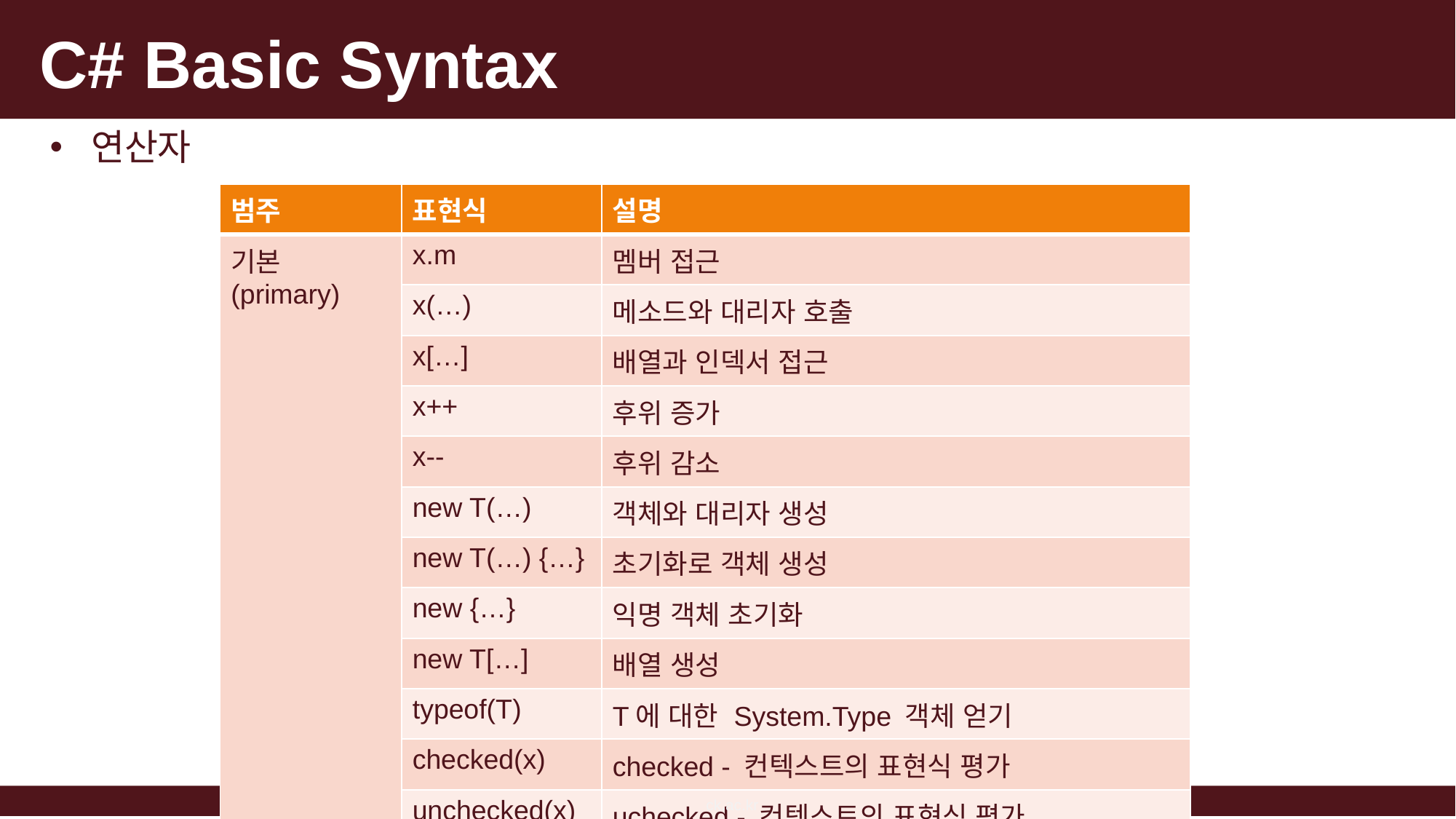

# C# Basic Syntax
연산자
| 범주 | 표현식 | 설명 |
| --- | --- | --- |
| 기본(primary) | x.m | 멤버 접근 |
|  | x(…) | 메소드와 대리자 호출 |
|  | x[…] | 배열과 인덱서 접근 |
|  | x++ | 후위 증가 |
|  | x-- | 후위 감소 |
|  | new T(…) | 객체와 대리자 생성 |
|  | new T(…) {…} | 초기화로 객체 생성 |
|  | new {…} | 익명 객체 초기화 |
|  | new T[…] | 배열 생성 |
|  | typeof(T) | T에 대한 System.Type 객체 얻기 |
|  | checked(x) | checked - 컨텍스트의 표현식 평가 |
|  | unchecked(x) | uchecked - 컨텍스트의 표현식 평가 |
ck.ac.kr